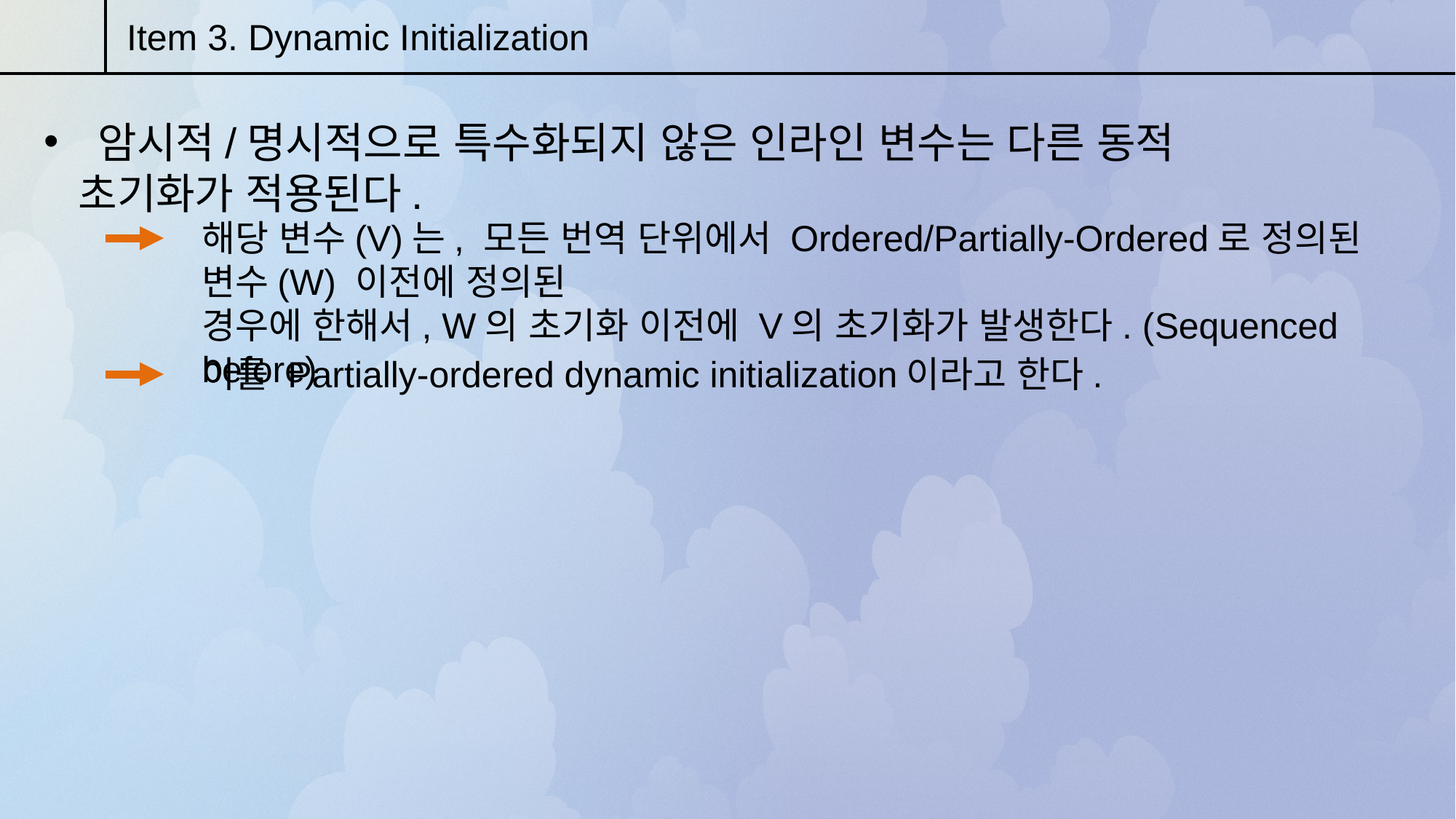

Item 3. Dynamic Initialization
 암시적/명시적으로 특수화되지 않은 인라인 변수는 다른 동적 초기화가 적용된다.
해당 변수(V)는, 모든 번역 단위에서 Ordered/Partially-Ordered로 정의된 변수(W) 이전에 정의된
경우에 한해서, W의 초기화 이전에 V의 초기화가 발생한다. (Sequenced before)
이를 Partially-ordered dynamic initialization이라고 한다.